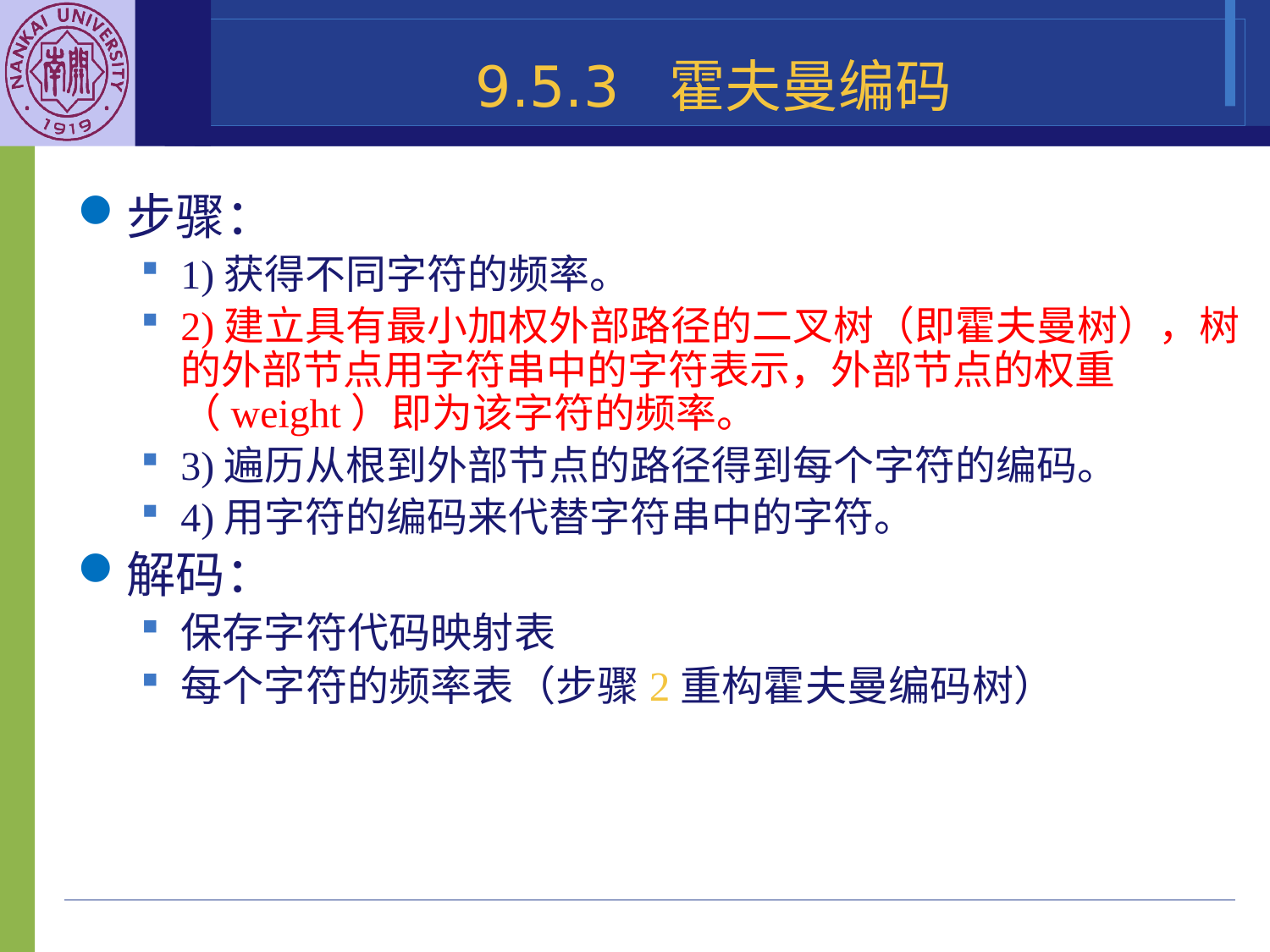

9.5.3  霍夫曼编码
步骤：
1)获得不同字符的频率。
2)建立具有最小加权外部路径的二叉树（即霍夫曼树），树的外部节点用字符串中的字符表示，外部节点的权重（weight）即为该字符的频率。
3)遍历从根到外部节点的路径得到每个字符的编码。
4)用字符的编码来代替字符串中的字符。
解码：
保存字符代码映射表
每个字符的频率表（步骤2重构霍夫曼编码树）
49